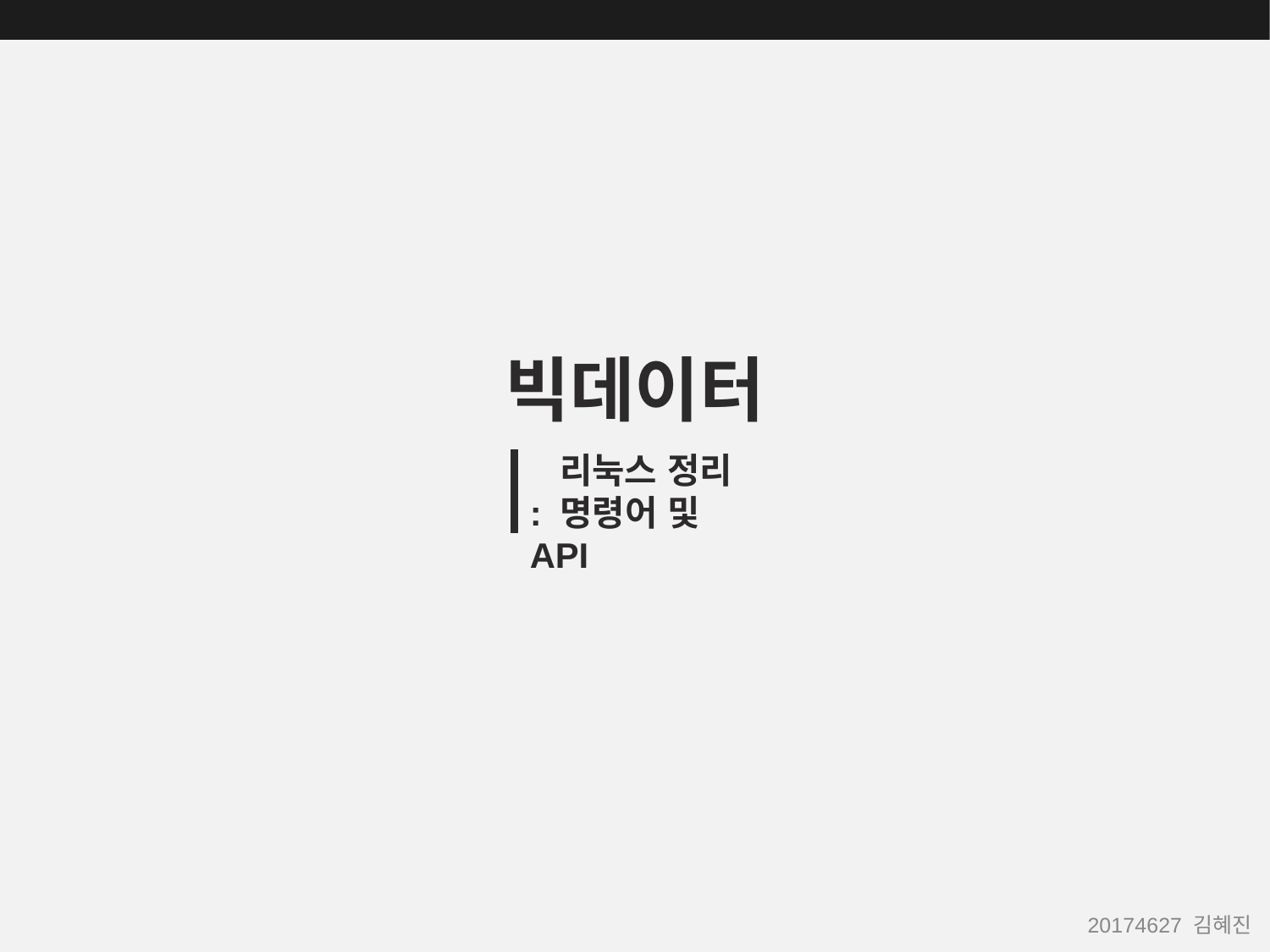

빅데이터
리눅스 정리
: 명령어 및 API

20174627 김혜진